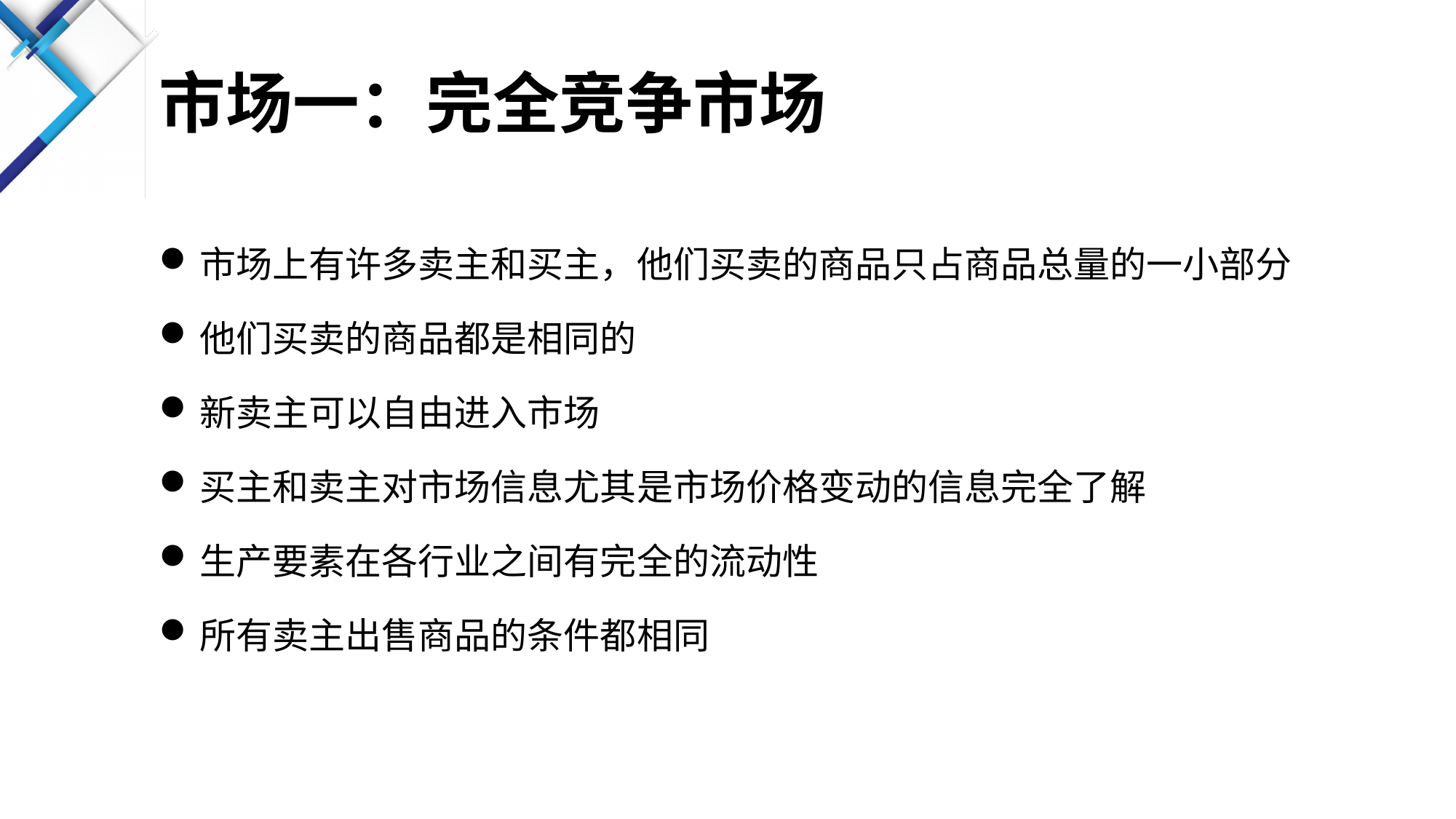

# 市场一：完全竞争市场
市场上有许多卖主和买主，他们买卖的商品只占商品总量的一小部分
他们买卖的商品都是相同的
新卖主可以自由进入市场
买主和卖主对市场信息尤其是市场价格变动的信息完全了解
生产要素在各行业之间有完全的流动性
所有卖主出售商品的条件都相同